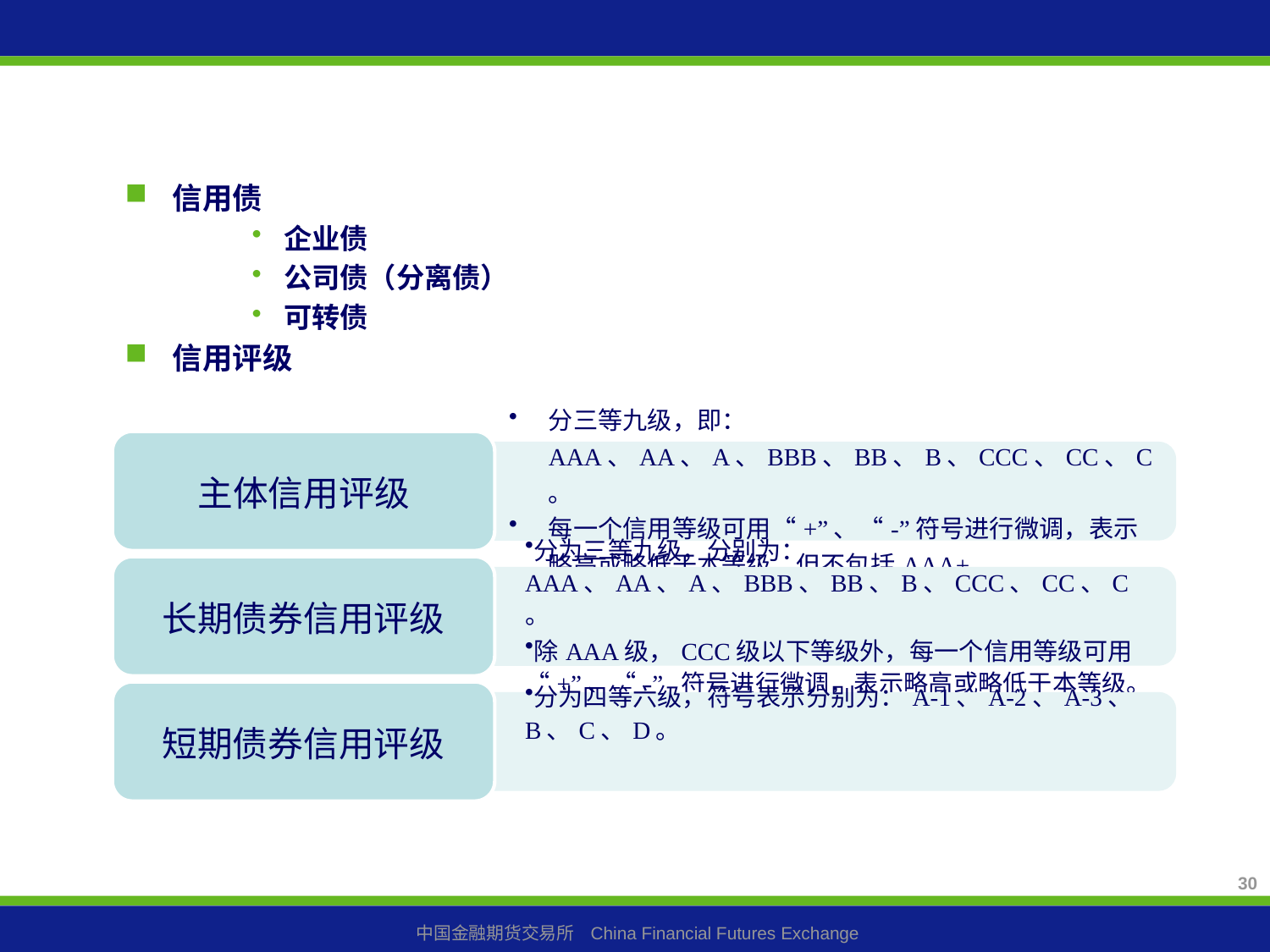

信用债
企业债
公司债（分离债）
可转债
信用评级
主体信用评级
长期债券信用评级
短期债券信用评级
分三等九级，即：AAA、AA、A、BBB、BB、B、CCC、CC、C。
分为四等六级，符号表示分别为：A-1、A-2、A-3、B、C、D。
除AAA级，CCC级以下等级外，每一个信用等级可用“+”、“-”  符号进行微调，表示略高或略低于本等级。
30